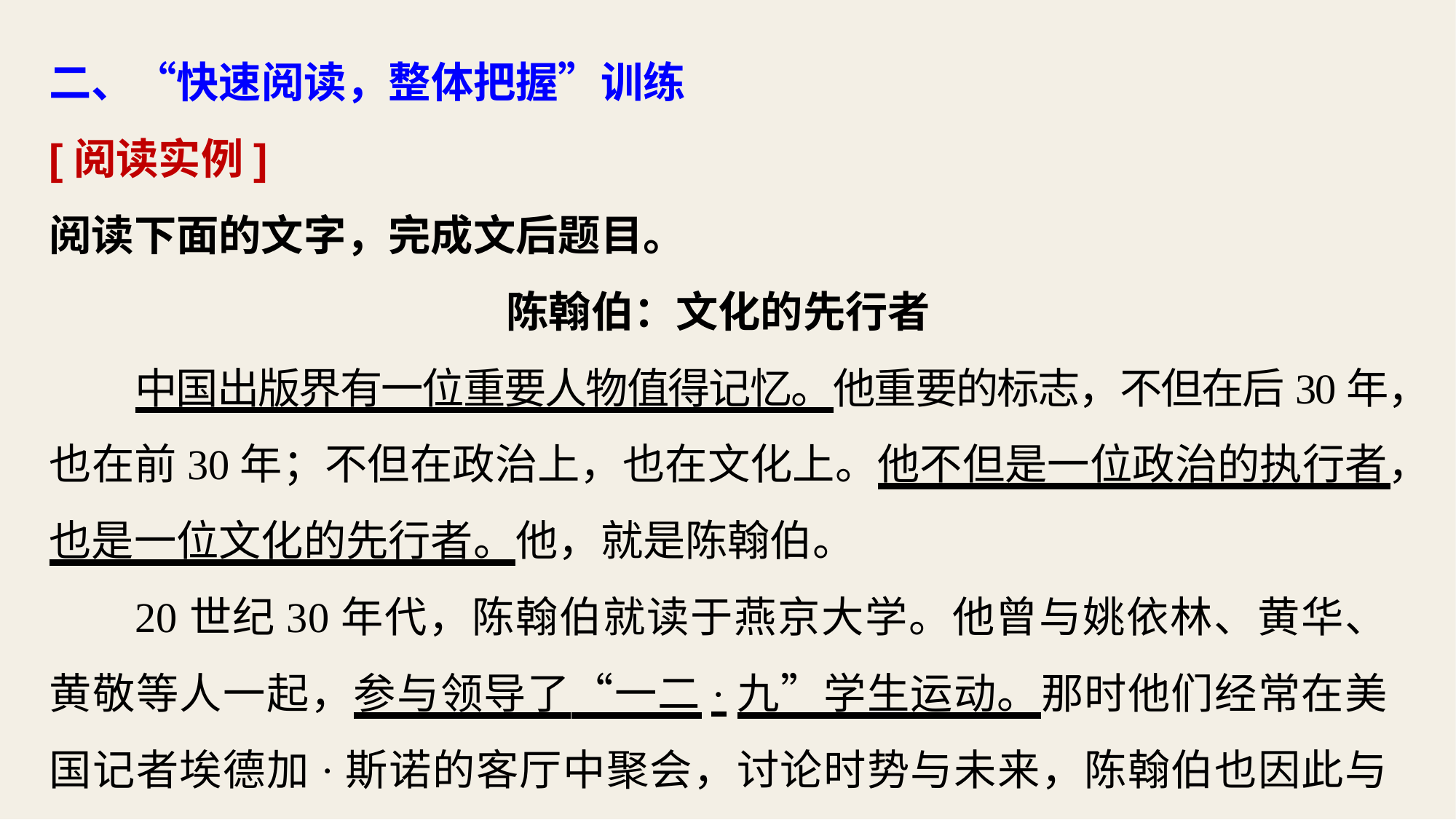

二、“快速阅读，整体把握”训练
[阅读实例]
阅读下面的文字，完成文后题目。
陈翰伯：文化的先行者
中国出版界有一位重要人物值得记忆。他重要的标志，不但在后30年，也在前30年；不但在政治上，也在文化上。他不但是一位政治的执行者，也是一位文化的先行者。他，就是陈翰伯。
20世纪30年代，陈翰伯就读于燕京大学。他曾与姚依林、黄华、黄敬等人一起，参与领导了“一二·九”学生运动。那时他们经常在美国记者埃德加·斯诺的客厅中聚会，讨论时势与未来，陈翰伯也因此与斯诺结